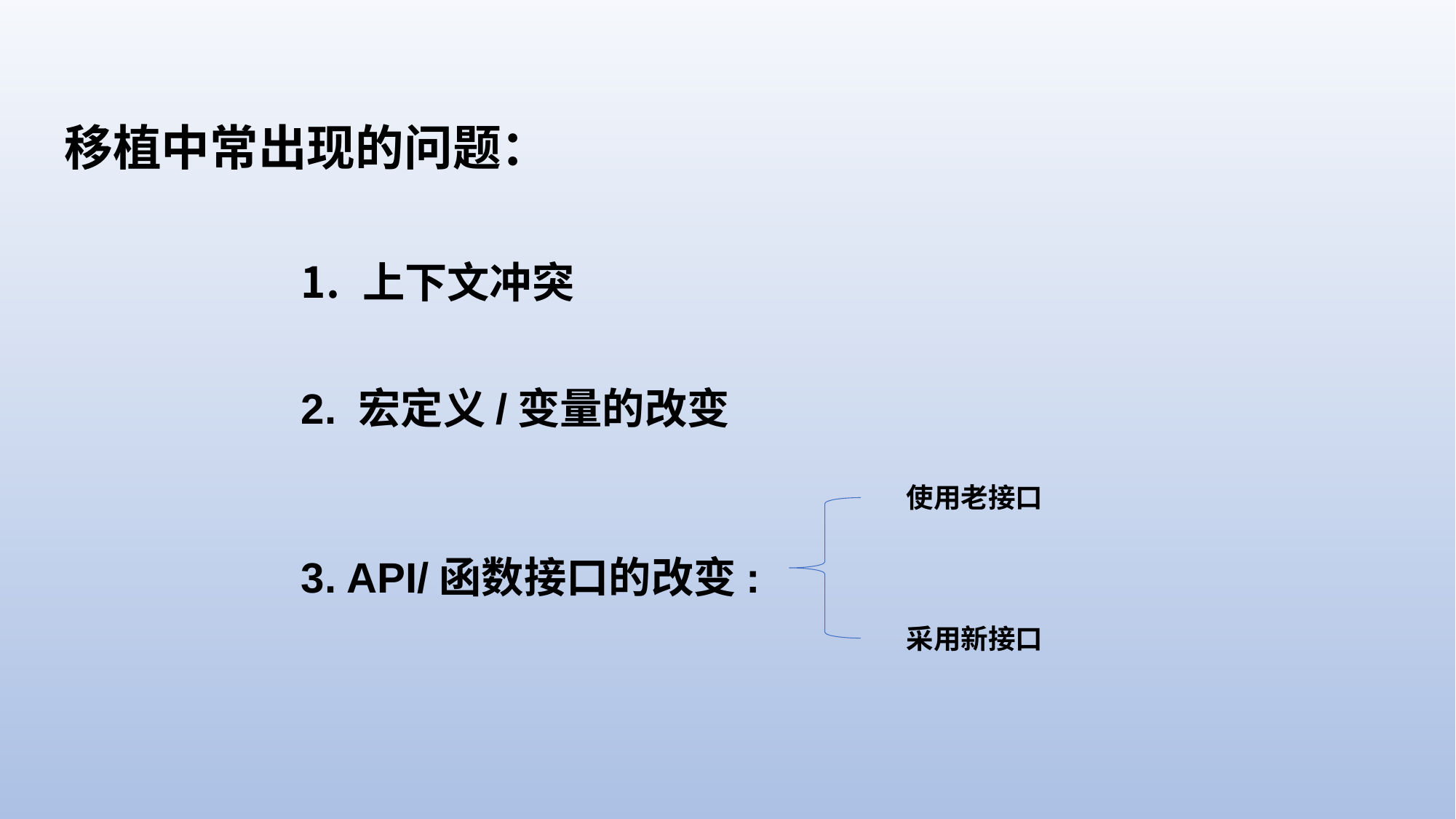

移植中常出现的问题：
上下文冲突
2. 宏定义/变量的改变
使用老接口

3. API/函数接口的改变:
采用新接口